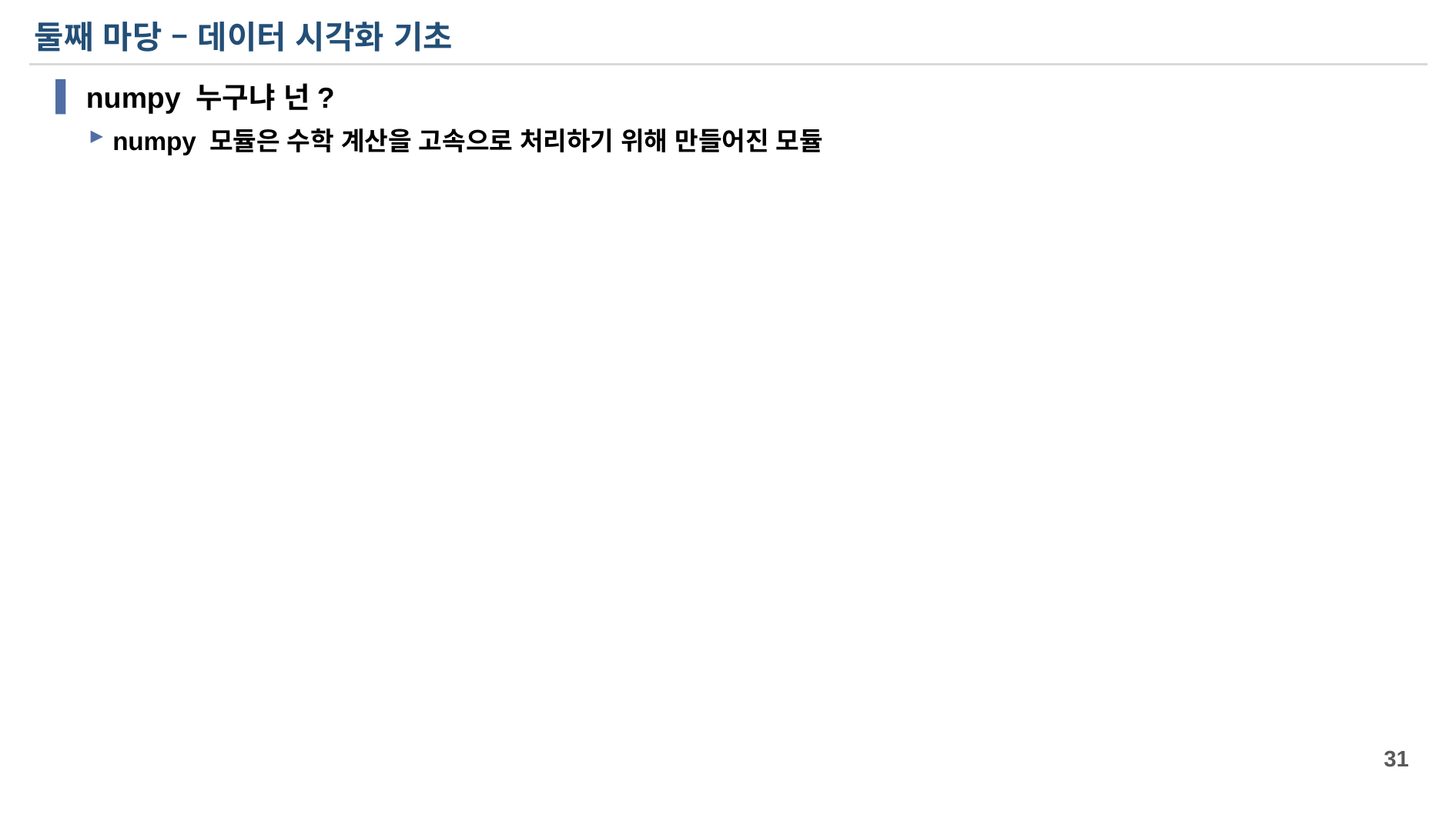

# 둘째 마당 – 데이터 시각화 기초
numpy 누구냐 넌?
numpy 모듈은 수학 계산을 고속으로 처리하기 위해 만들어진 모듈

31